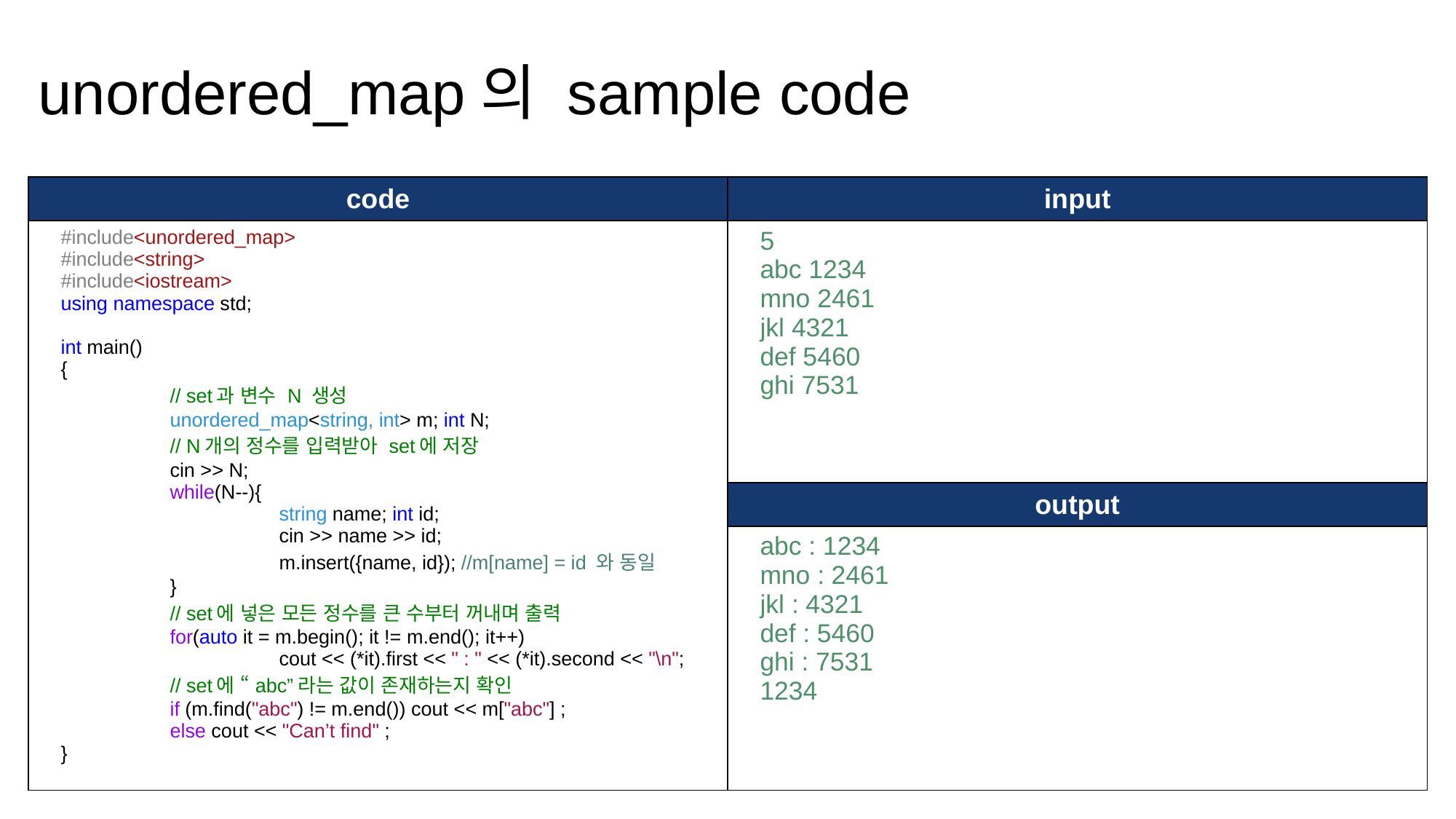

unordered_map의 sample code
| code | input |
| --- | --- |
| #include<unordered\_map> #include<string> #include<iostream> using namespace std; int main() { // set과 변수 N 생성 unordered\_map<string, int> m; int N; // N개의 정수를 입력받아 set에 저장 cin >> N; while(N--){ string name; int id; cin >> name >> id; m.insert({name, id}); //m[name] = id 와 동일 } // set에 넣은 모든 정수를 큰 수부터 꺼내며 출력 for(auto it = m.begin(); it != m.end(); it++) cout << (\*it).first << " : " << (\*it).second << "\n"; // set에 “abc”라는 값이 존재하는지 확인 if (m.find("abc") != m.end()) cout << m["abc"] ; else cout << "Can’t find" ; } | 5 abc 1234 mno 2461 jkl 4321 def 5460 ghi 7531 |
|  | output |
|  | abc : 1234 mno : 2461 jkl : 4321 def : 5460 ghi : 7531 1234 |